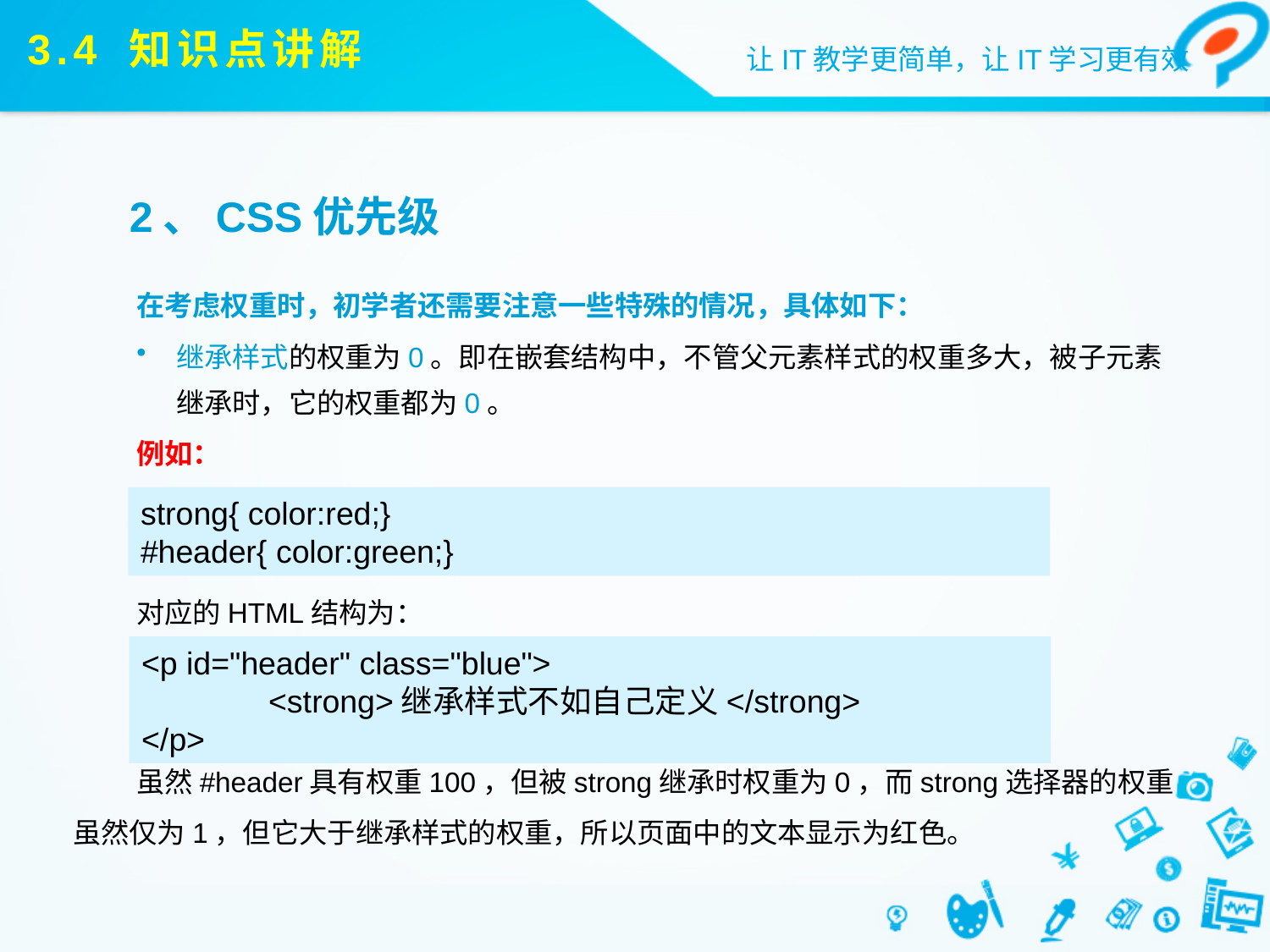

# 3.4 知识点讲解
2、CSS优先级
在考虑权重时，初学者还需要注意一些特殊的情况，具体如下：
继承样式的权重为0。即在嵌套结构中，不管父元素样式的权重多大，被子元素继承时，它的权重都为0。
例如：

对应的HTML结构为：

虽然#header具有权重100，但被strong继承时权重为0，而strong选择器的权重虽然仅为1，但它大于继承样式的权重，所以页面中的文本显示为红色。

strong{ color:red;}
#header{ color:green;}
<p id="header" class="blue">
	<strong>继承样式不如自己定义</strong>
</p>